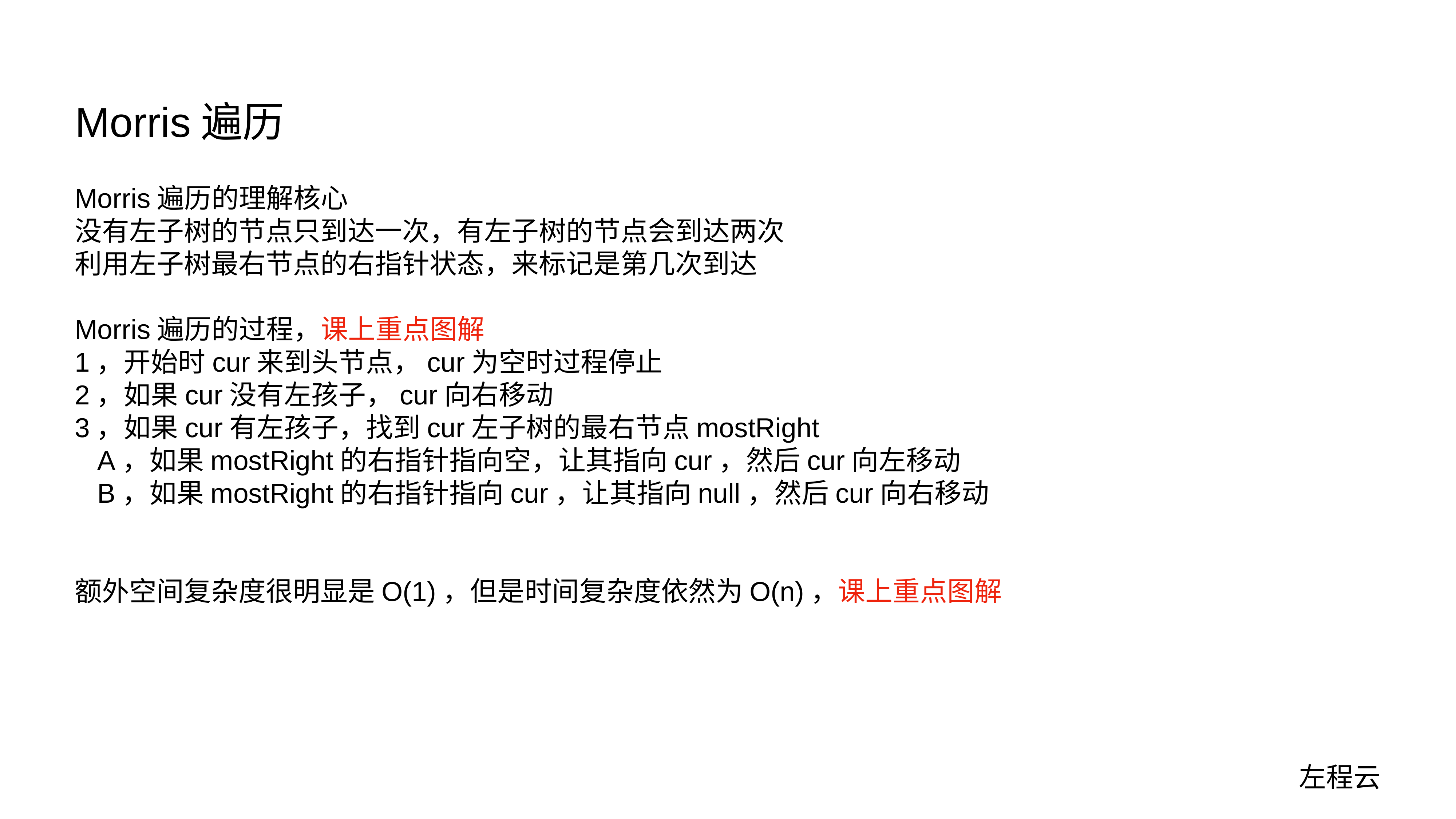

# Morris遍历
Morris遍历的理解核心
没有左子树的节点只到达一次，有左子树的节点会到达两次
利用左子树最右节点的右指针状态，来标记是第几次到达

Morris遍历的过程，课上重点图解
1，开始时cur来到头节点，cur为空时过程停止
2，如果cur没有左孩子，cur向右移动
3，如果cur有左孩子，找到cur左子树的最右节点mostRight
   A，如果mostRight的右指针指向空，让其指向cur，然后cur向左移动
   B，如果mostRight的右指针指向cur，让其指向null，然后cur向右移动

额外空间复杂度很明显是O(1)，但是时间复杂度依然为O(n)，课上重点图解
左程云